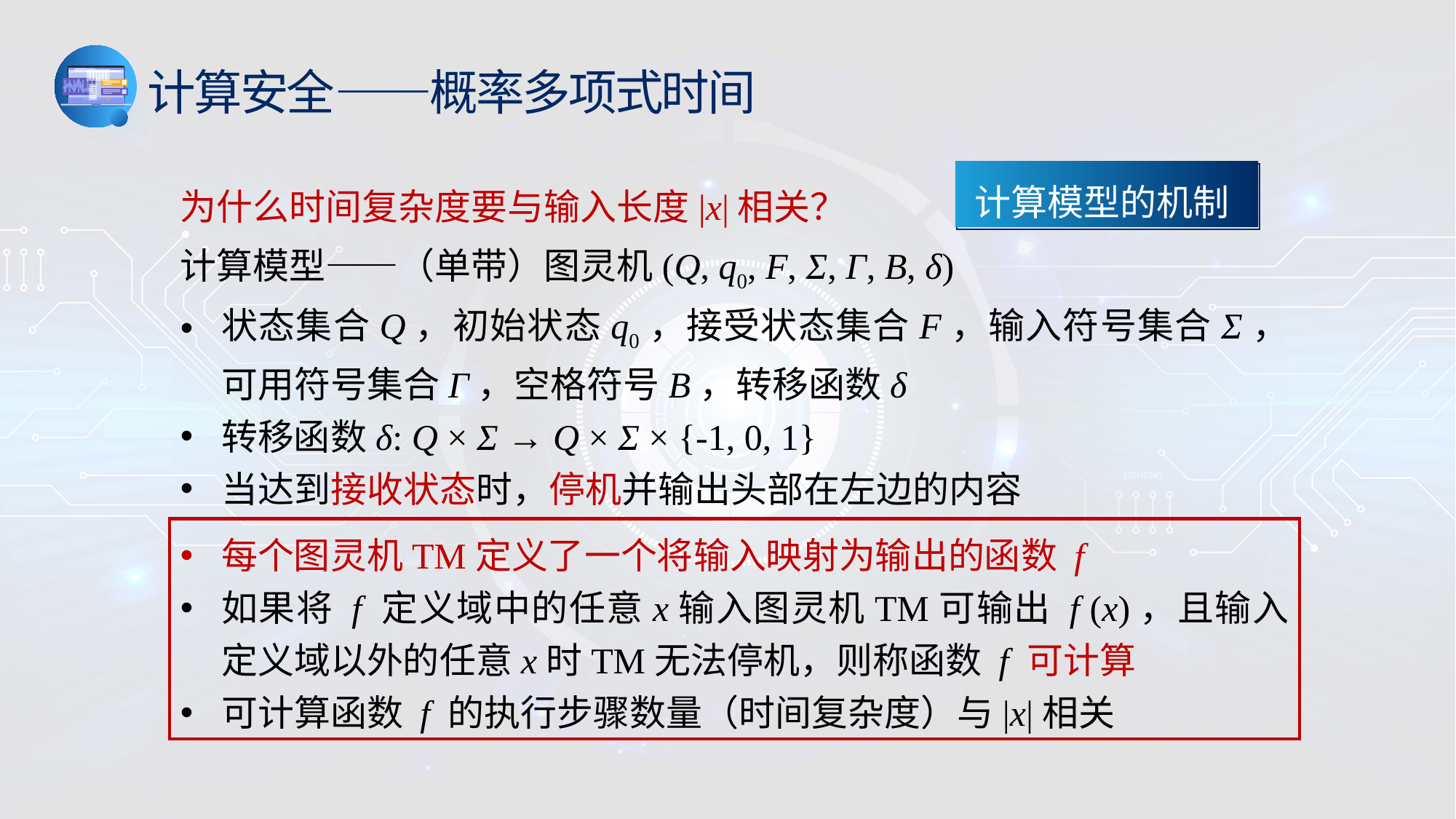

计算安全——概率多项式时间

计算模型的机制
为什么时间复杂度要与输入长度|x|相关？
计算模型——（单带）图灵机(Q, q0, F, Σ, Γ, B, δ)
状态集合Q，初始状态q0，接受状态集合F，输入符号集合Σ，可用符号集合Γ，空格符号B，转移函数δ
转移函数δ: Q × Σ → Q × Σ × {-1, 0, 1}
当达到接收状态时，停机并输出头部在左边的内容
每个图灵机TM定义了一个将输入映射为输出的函数 f
如果将 f 定义域中的任意x输入图灵机TM可输出 f (x)，且输入定义域以外的任意x时TM无法停机，则称函数 f 可计算
可计算函数 f 的执行步骤数量（时间复杂度）与|x|相关